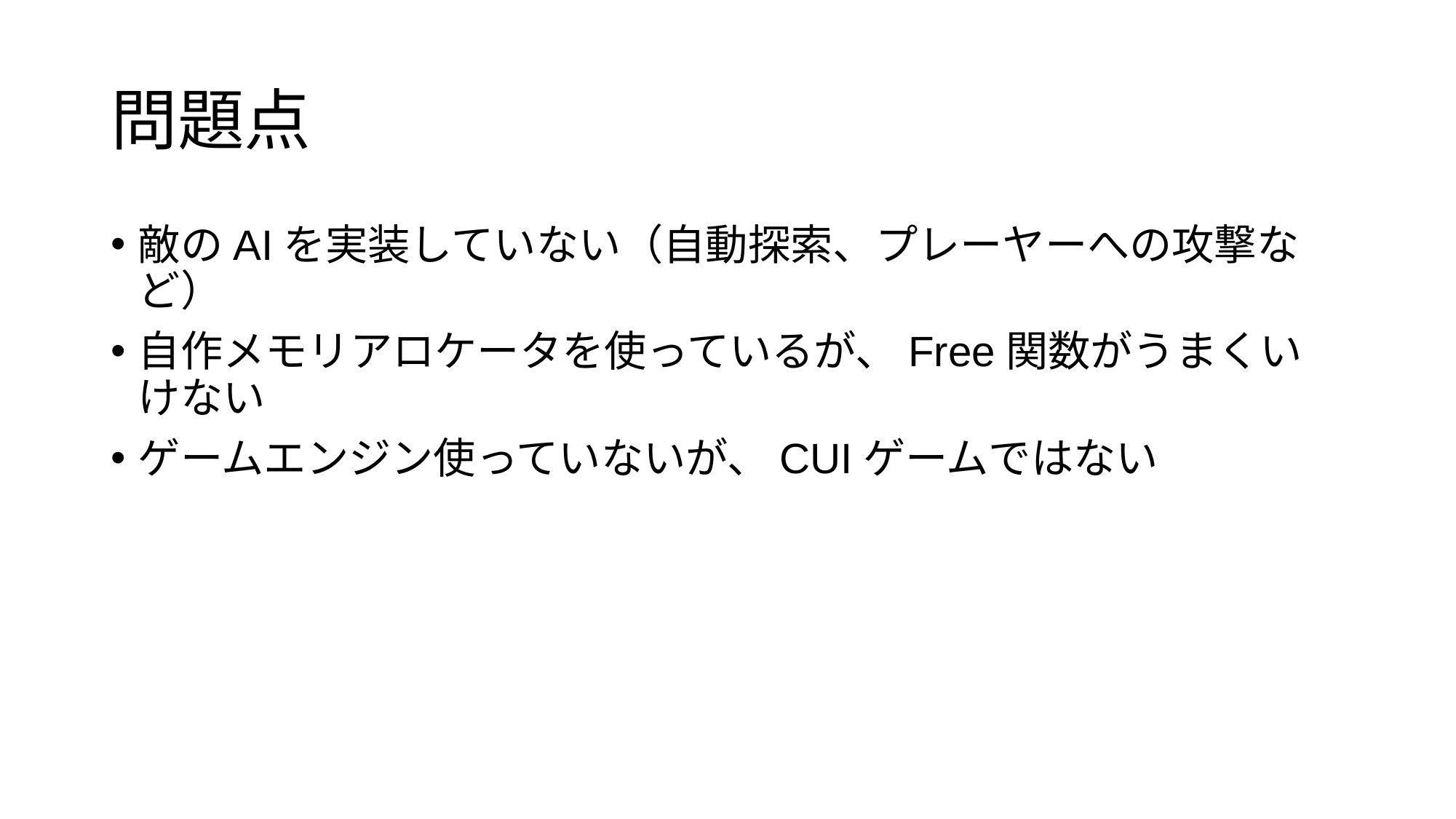

# 問題点
敵のAIを実装していない（自動探索、プレーヤーへの攻撃など）
自作メモリアロケータを使っているが、Free関数がうまくいけない
ゲームエンジン使っていないが、CUIゲームではない